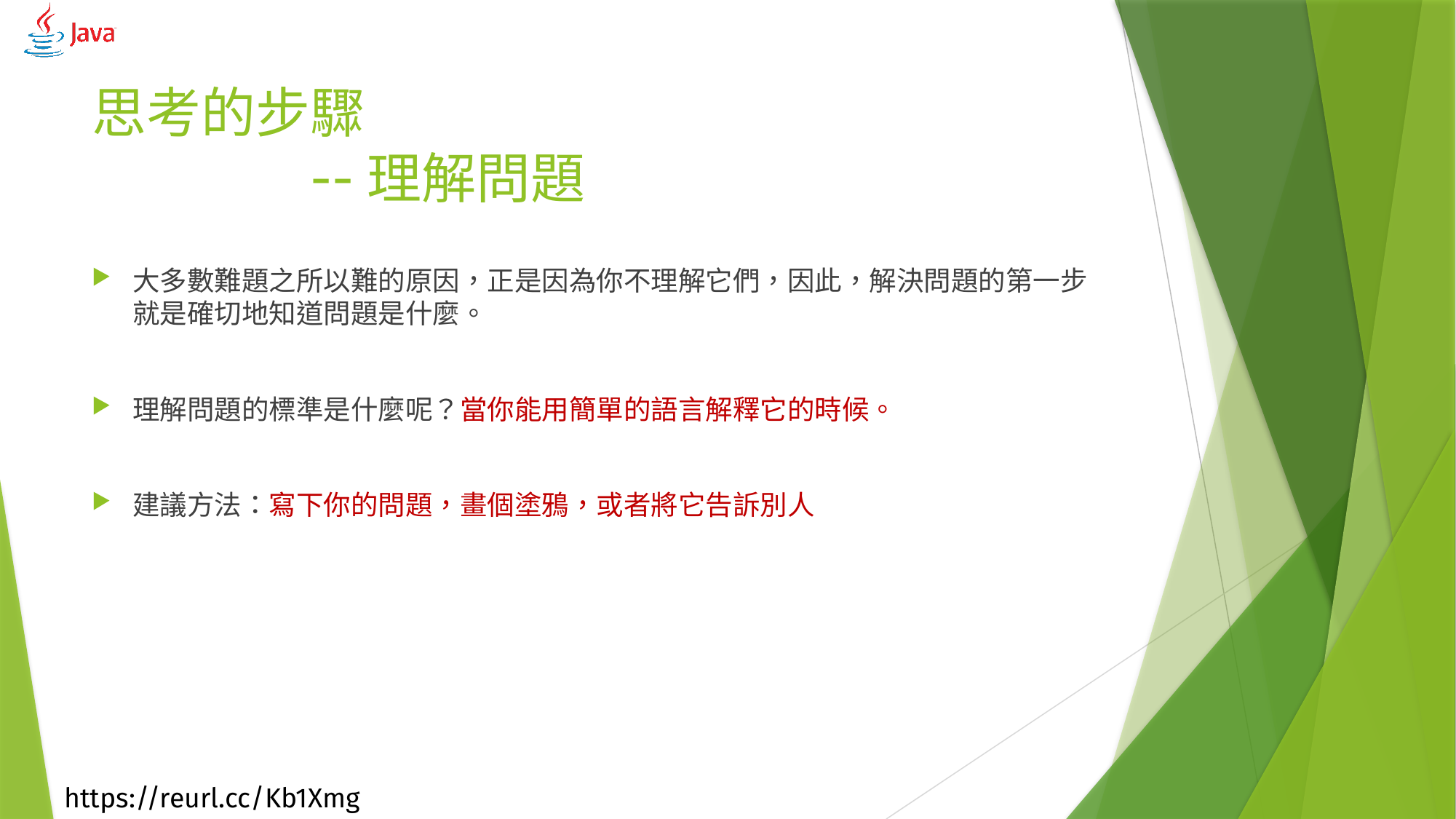

# 思考的步驟 --理解問題
大多數難題之所以難的原因，正是因為你不理解它們，因此，解決問題的第一步就是確切地知道問題是什麼。

理解問題的標準是什麼呢？當你能用簡單的語言解釋它的時候。

建議方法：寫下你的問題，畫個塗鴉，或者將它告訴別人